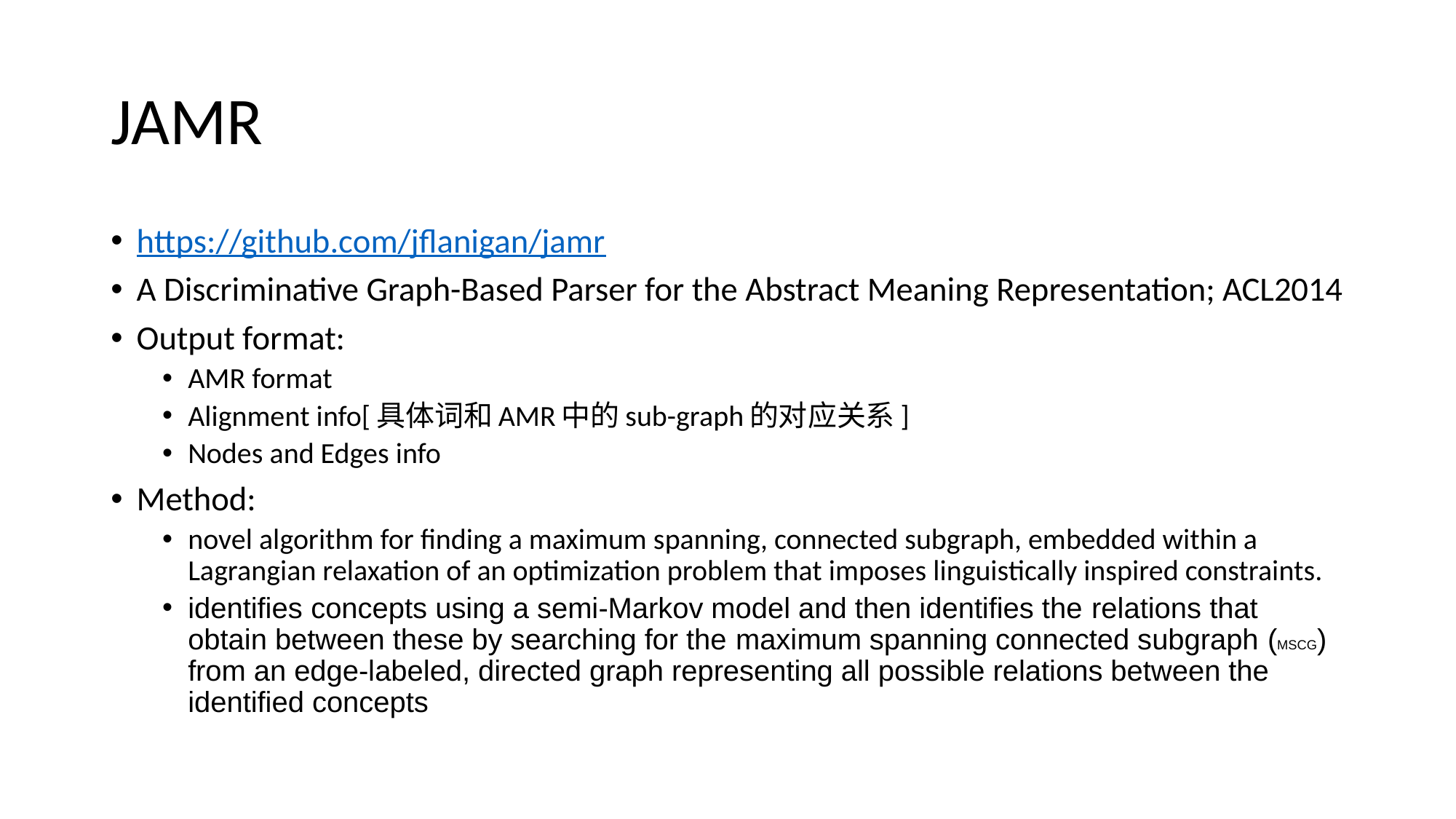

# JAMR
https://github.com/jflanigan/jamr
A Discriminative Graph-Based Parser for the Abstract Meaning Representation; ACL2014
Output format:
AMR format
Alignment info[具体词和AMR中的sub-graph的对应关系]
Nodes and Edges info
Method:
novel algorithm for finding a maximum spanning, connected subgraph, embedded within a Lagrangian relaxation of an optimization problem that imposes linguistically inspired constraints.
identifies concepts using a semi-Markov model and then identifies the relations that obtain between these by searching for the maximum spanning connected subgraph (MSCG) from an edge-labeled, directed graph representing all possible relations between the identified concepts